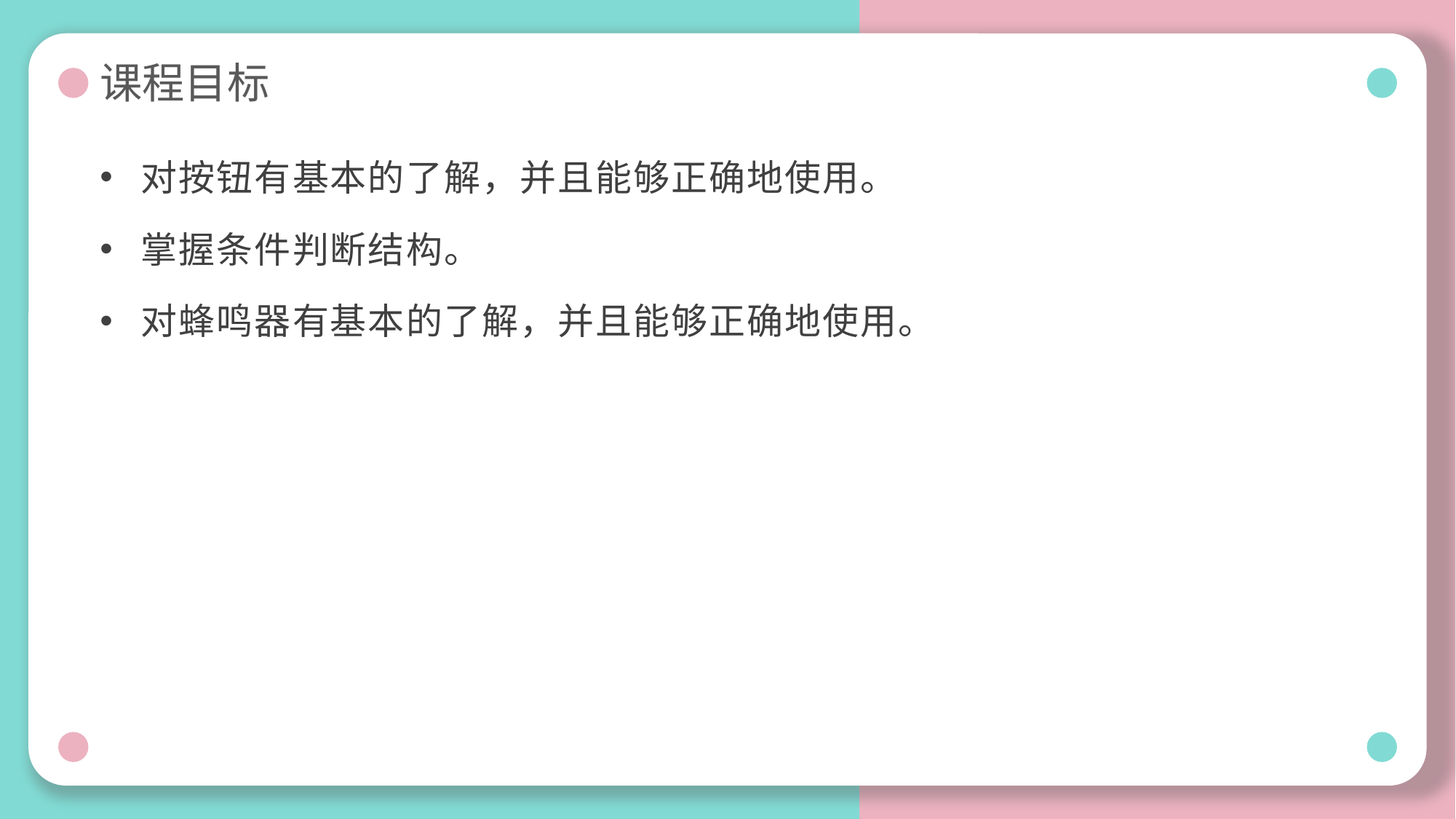

# 课程目标
对按钮有基本的了解，并且能够正确地使用。
掌握条件判断结构。
对蜂鸣器有基本的了解，并且能够正确地使用。